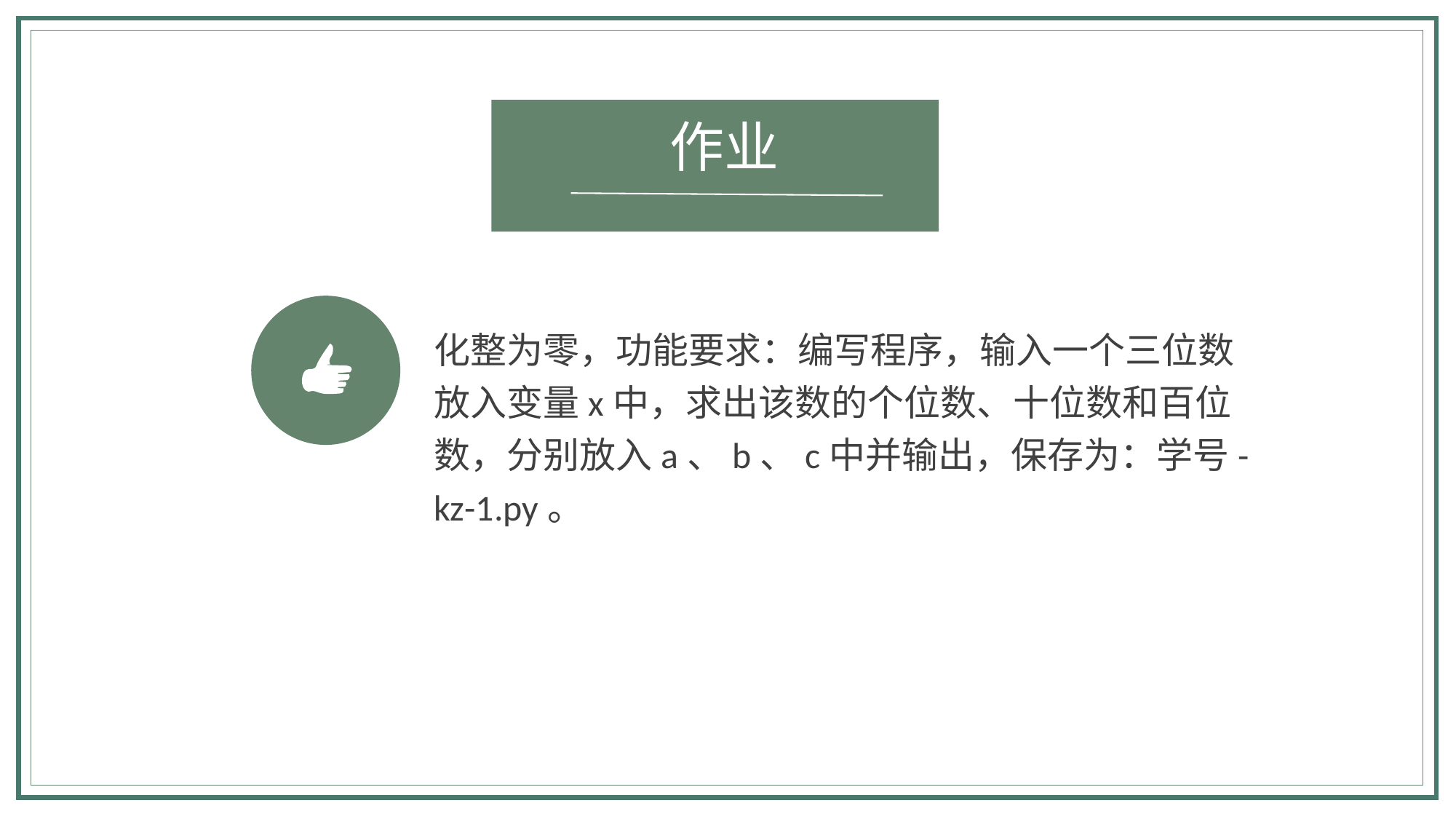

作业

化整为零，功能要求：编写程序，输入一个三位数放入变量x中，求出该数的个位数、十位数和百位数，分别放入a、b、c中并输出，保存为：学号-kz-1.py。